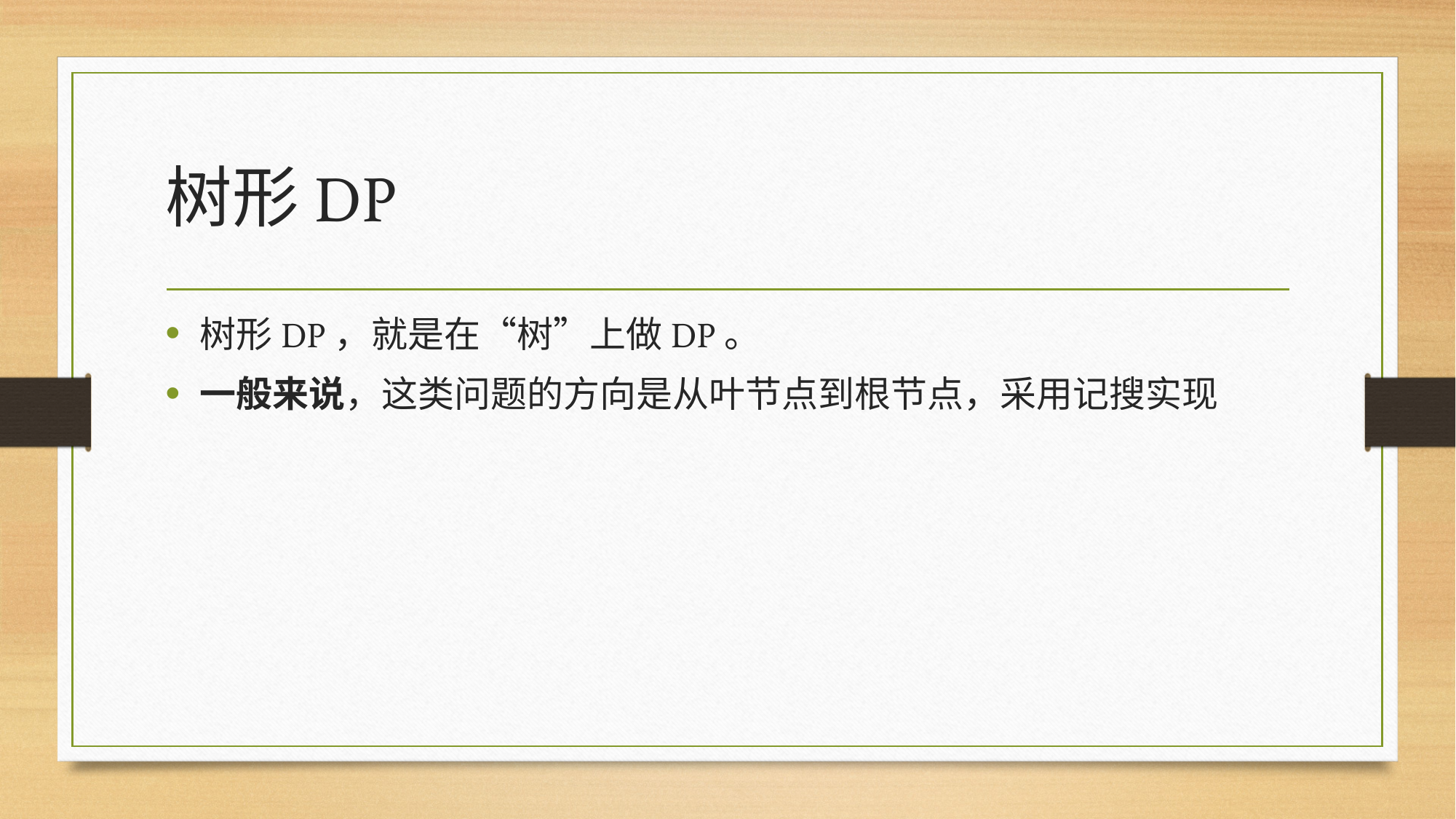

# 树形DP
树形DP，就是在“树”上做DP。
一般来说，这类问题的方向是从叶节点到根节点，采用记搜实现